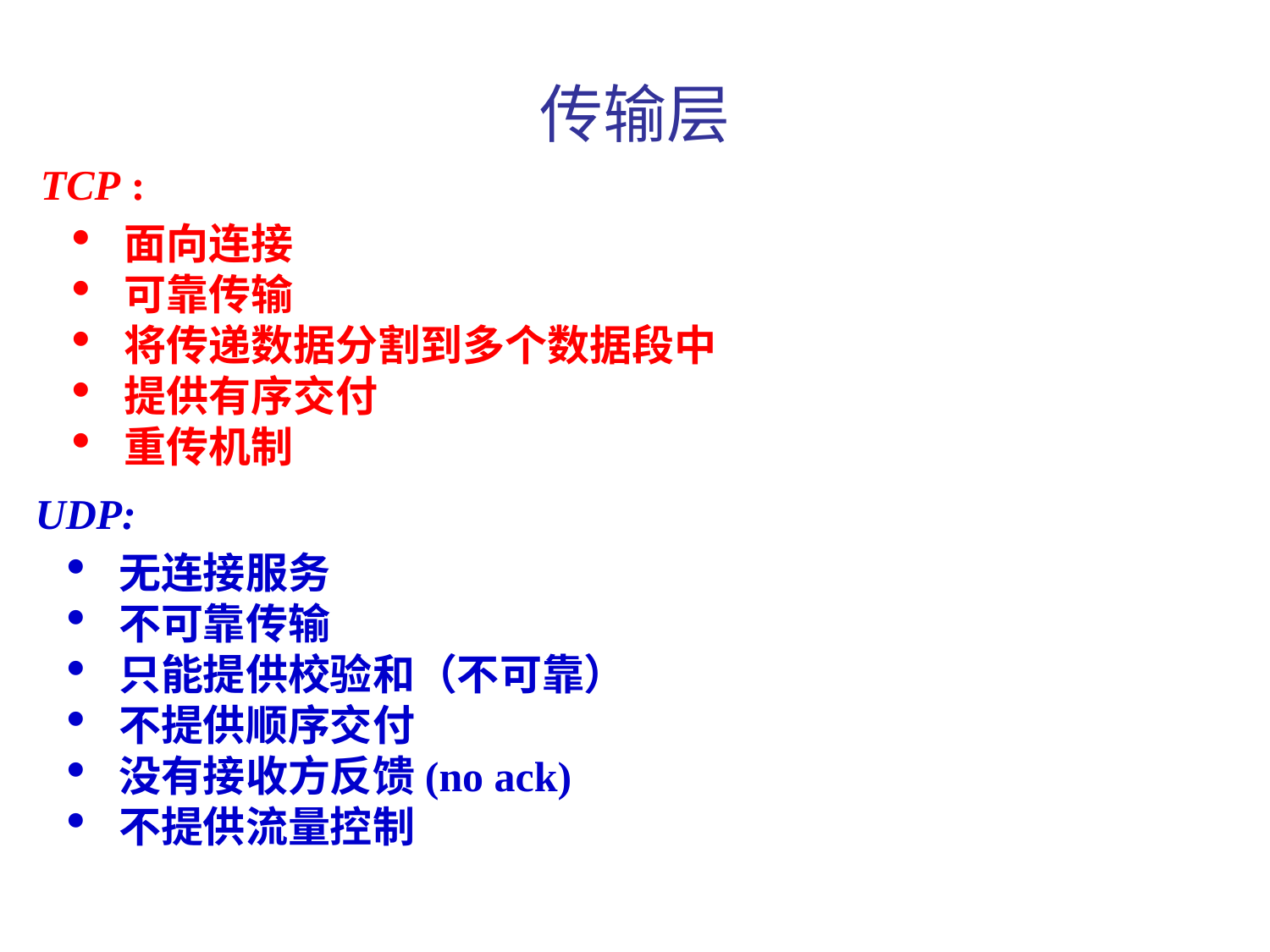

传输层
TCP :
 面向连接
 可靠传输
 将传递数据分割到多个数据段中
 提供有序交付
 重传机制
UDP:
 无连接服务
 不可靠传输
 只能提供校验和（不可靠）
 不提供顺序交付
 没有接收方反馈(no ack)
 不提供流量控制